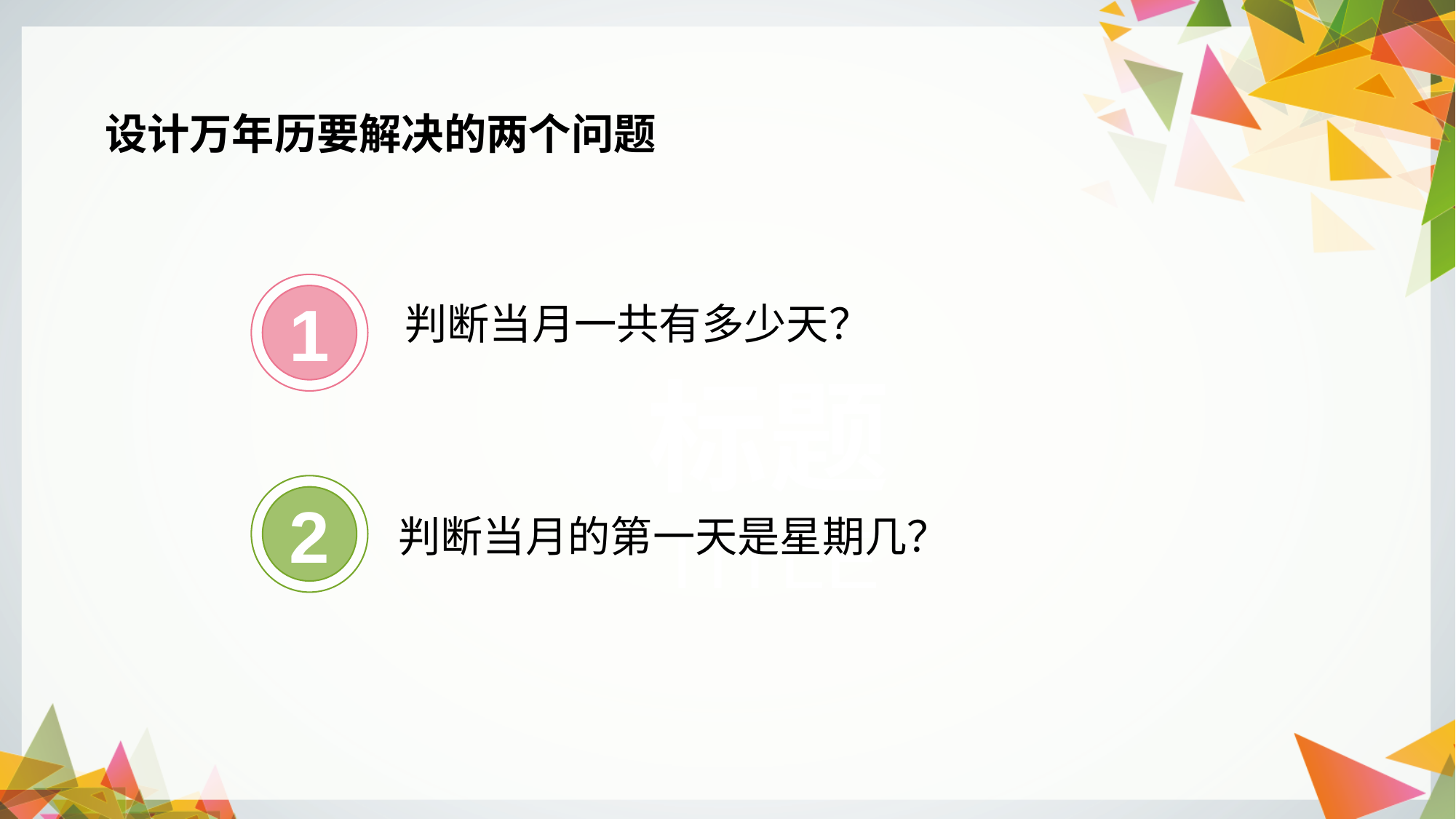

设计万年历要解决的两个问题

1

判断当月一共有多少天？
标题
TITLE

2

判断当月的第一天是星期几？